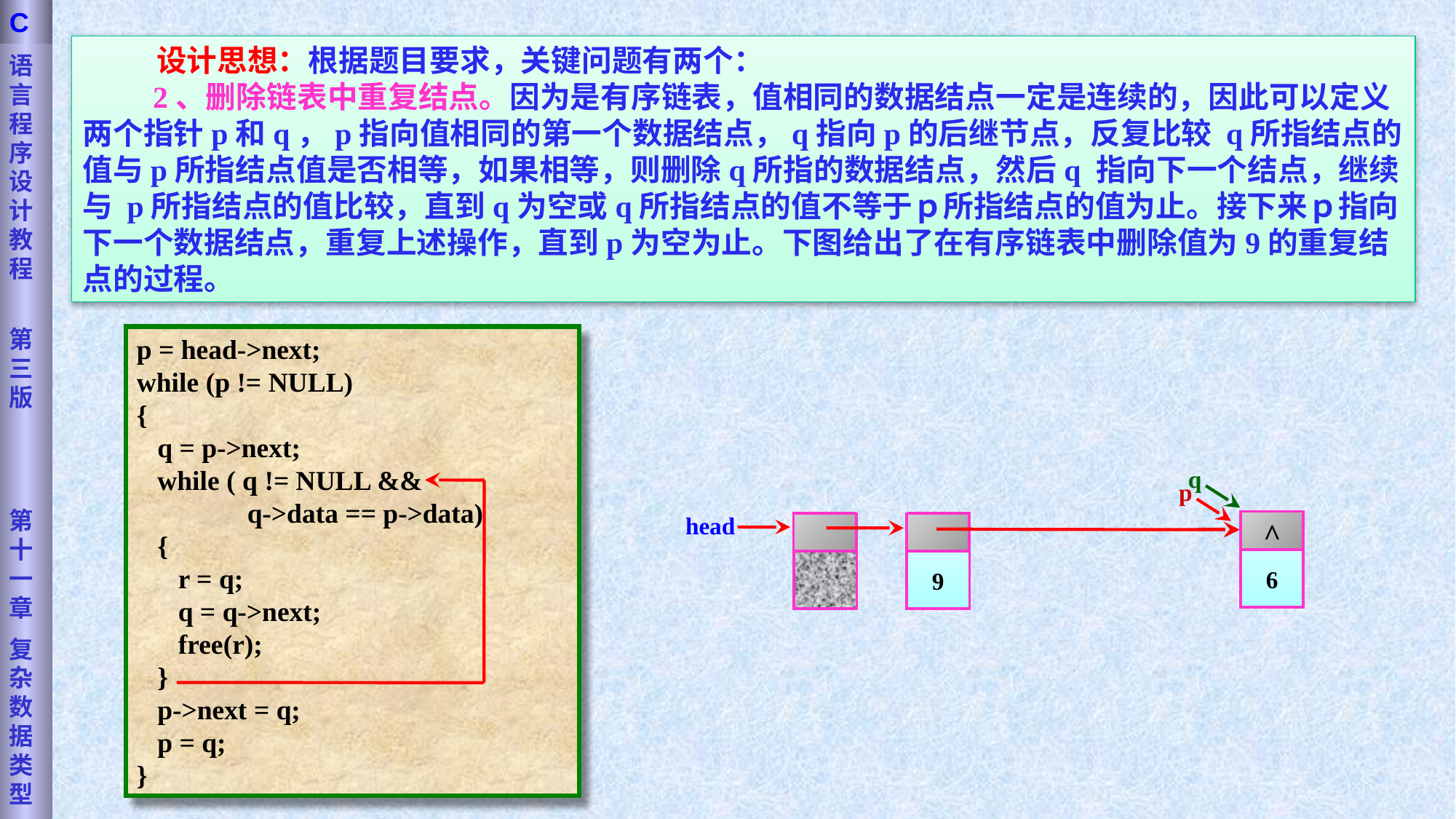

语言程序设计教程
第三版

第十一章
复杂数据类型
C
     设计思想：根据题目要求，关键问题有两个：
     2、删除链表中重复结点。因为是有序链表，值相同的数据结点一定是连续的，因此可以定义两个指针p和q，p指向值相同的第一个数据结点，q指向p的后继节点，反复比较 q所指结点的值与p所指结点值是否相等，如果相等，则删除q所指的数据结点，然后q 指向下一个结点，继续与 p所指结点的值比较，直到q为空或q所指结点的值不等于ｐ所指结点的值为止。接下来ｐ指向下一个数据结点，重复上述操作，直到p为空为止。下图给出了在有序链表中删除值为9的重复结点的过程。
p = head->next;
while (p != NULL)
{
   q = p->next;
   while ( q != NULL &&
                q->data == p->data)
   {
      r = q;
      q = q->next;
      free(r);
   }
   p->next = q;
   p = q;
}

q

q

p

q

p

head
^

6

9

9

9

r

r